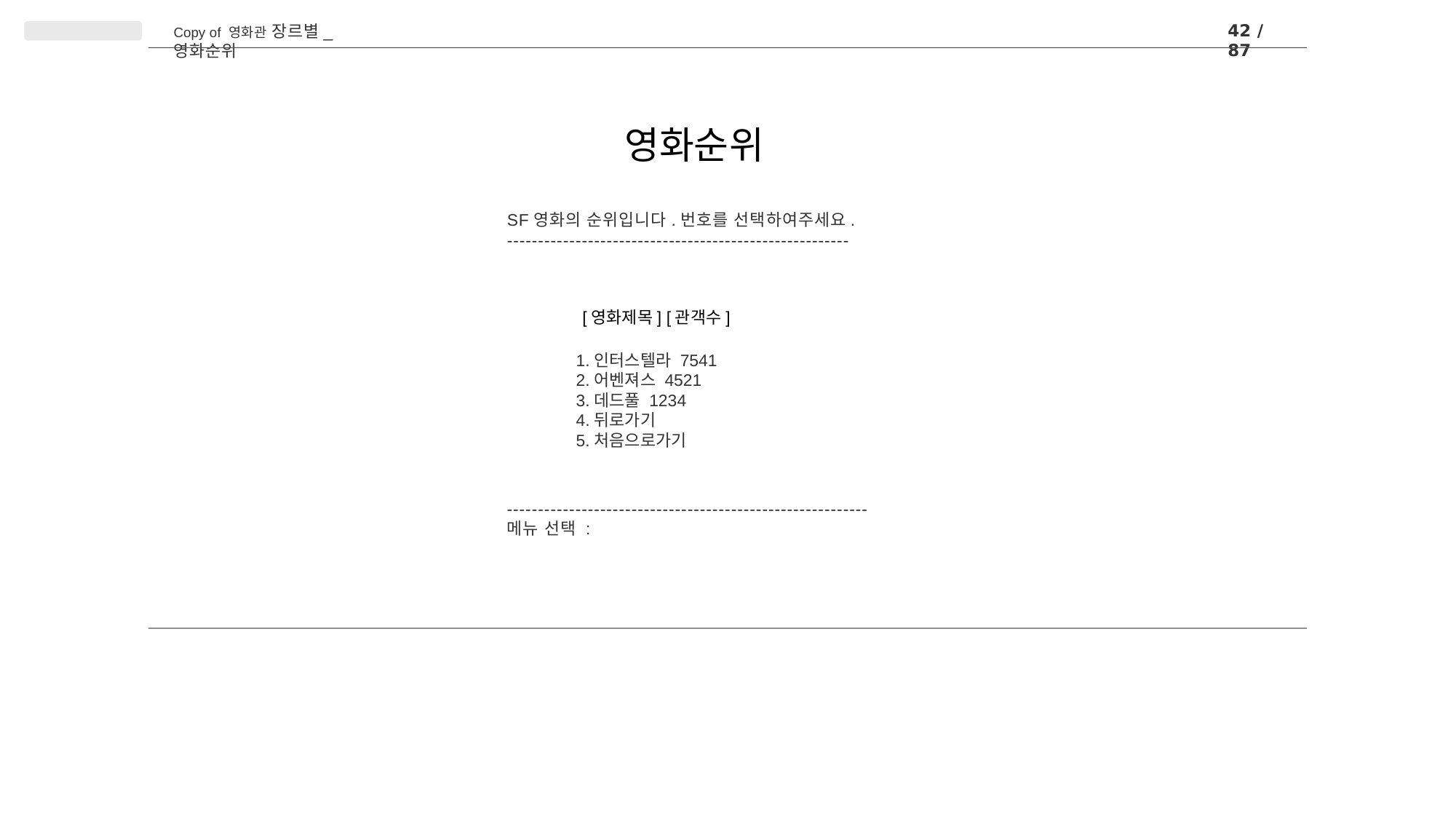

42 / 87
Copy of 영화관 장르별_영화순위

# 영화순위
SF영화의 순위입니다.번호를 선택하여주세요.
-------------------------------------------------------
인터스텔라 7541
어벤져스 4521
데드풀 1234
뒤로가기
처음으로가기

----------------------------------------------------------
메뉴 선택 :
[영화제목] [관객수]